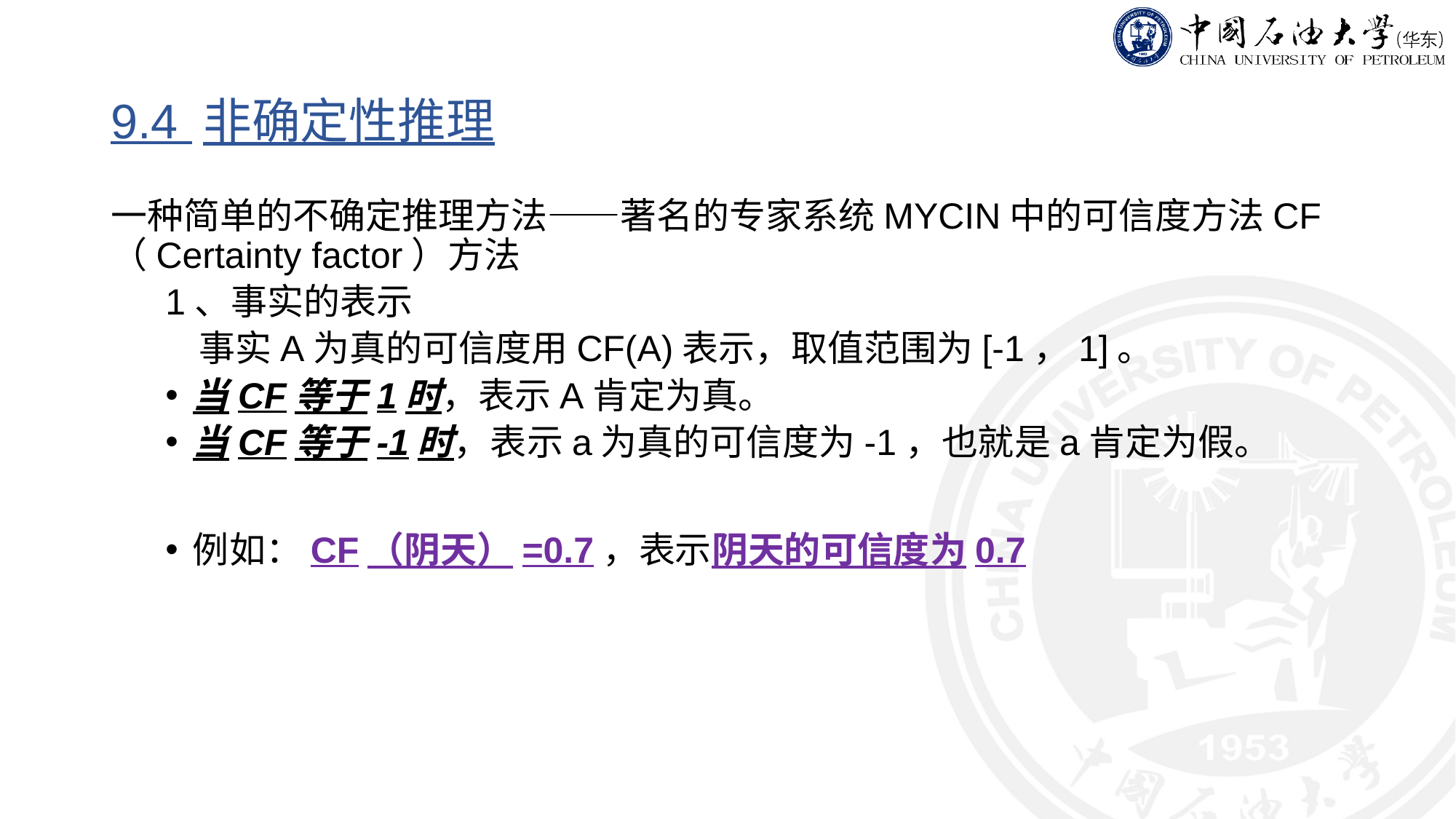

# 9.4 非确定性推理
一种简单的不确定推理方法——著名的专家系统MYCIN中的可信度方法CF（Certainty factor）方法
1、事实的表示
   事实A为真的可信度用CF(A)表示，取值范围为[-1，1]。
当CF等于1时，表示A肯定为真。
当CF等于-1时，表示a为真的可信度为-1，也就是a肯定为假。

例如：CF（阴天）=0.7，表示阴天的可信度为0.7